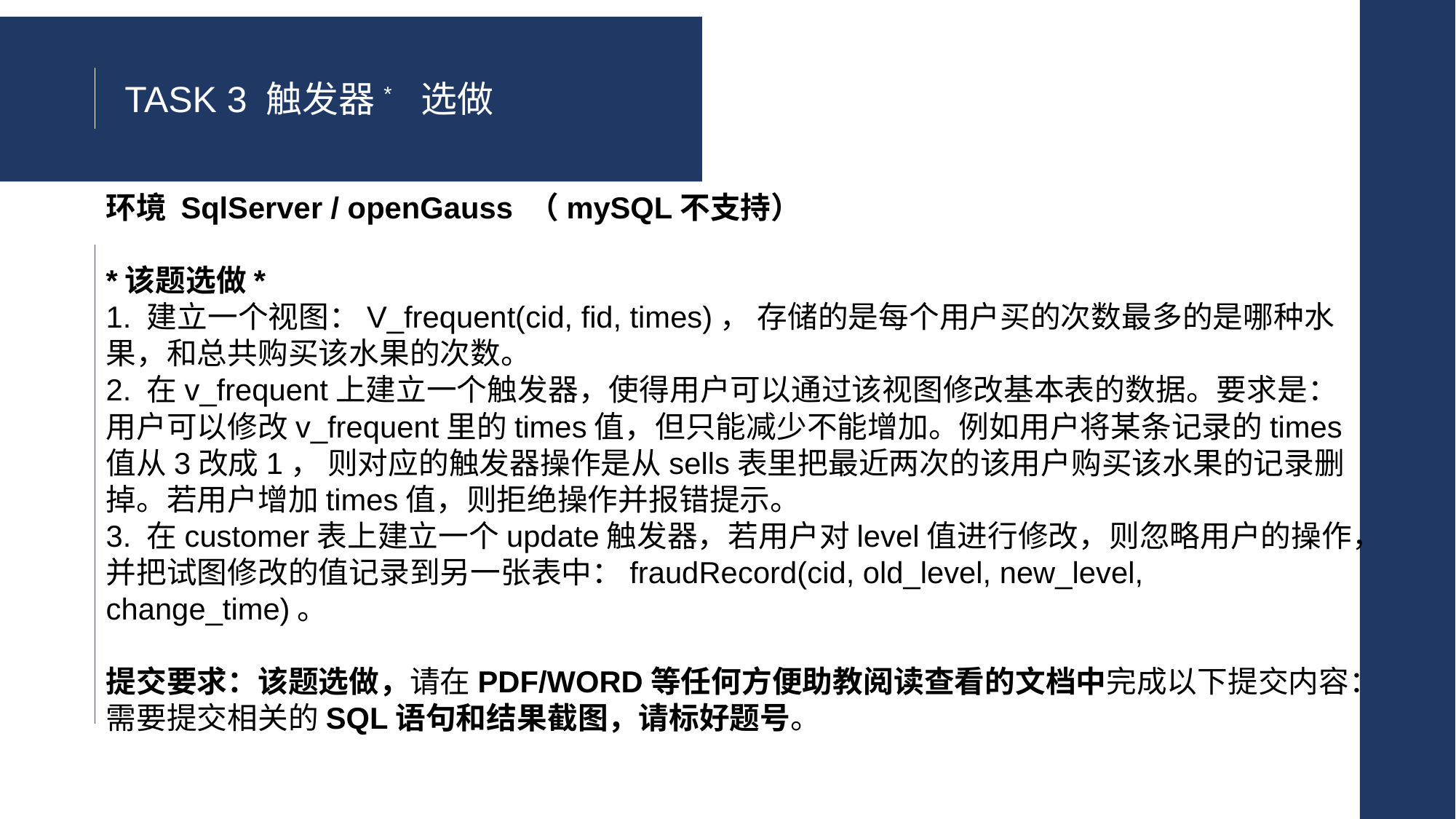

TASK 3 触发器*  选做
环境 SqlServer / openGauss （mySQL不支持）

*该题选做*
1. 建立一个视图：V_frequent(cid, fid, times)， 存储的是每个用户买的次数最多的是哪种水果，和总共购买该水果的次数。
2. 在v_frequent上建立一个触发器，使得用户可以通过该视图修改基本表的数据。要求是：用户可以修改v_frequent里的times值，但只能减少不能增加。例如用户将某条记录的times值从3改成1， 则对应的触发器操作是从sells表里把最近两次的该用户购买该水果的记录删掉。若用户增加times值，则拒绝操作并报错提示。
3. 在customer表上建立一个update触发器，若用户对level值进行修改，则忽略用户的操作，并把试图修改的值记录到另一张表中：fraudRecord(cid, old_level, new_level, change_time)。

提交要求：该题选做，请在PDF/WORD等任何方便助教阅读查看的文档中完成以下提交内容：需要提交相关的SQL语句和结果截图，请标好题号。